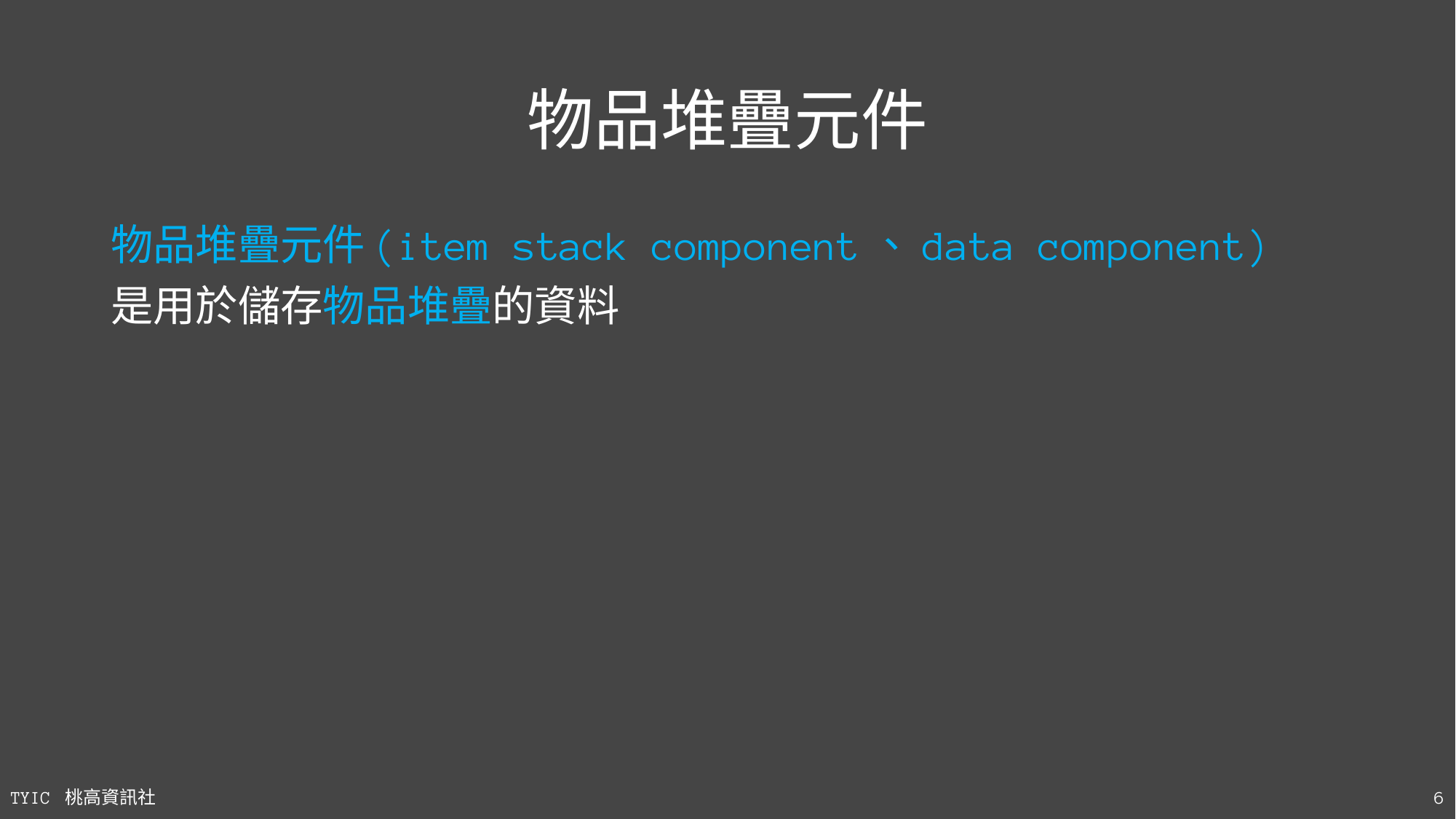

# 物品堆疊元件
物品堆疊元件(item stack component、data component)
是用於儲存物品堆疊的資料